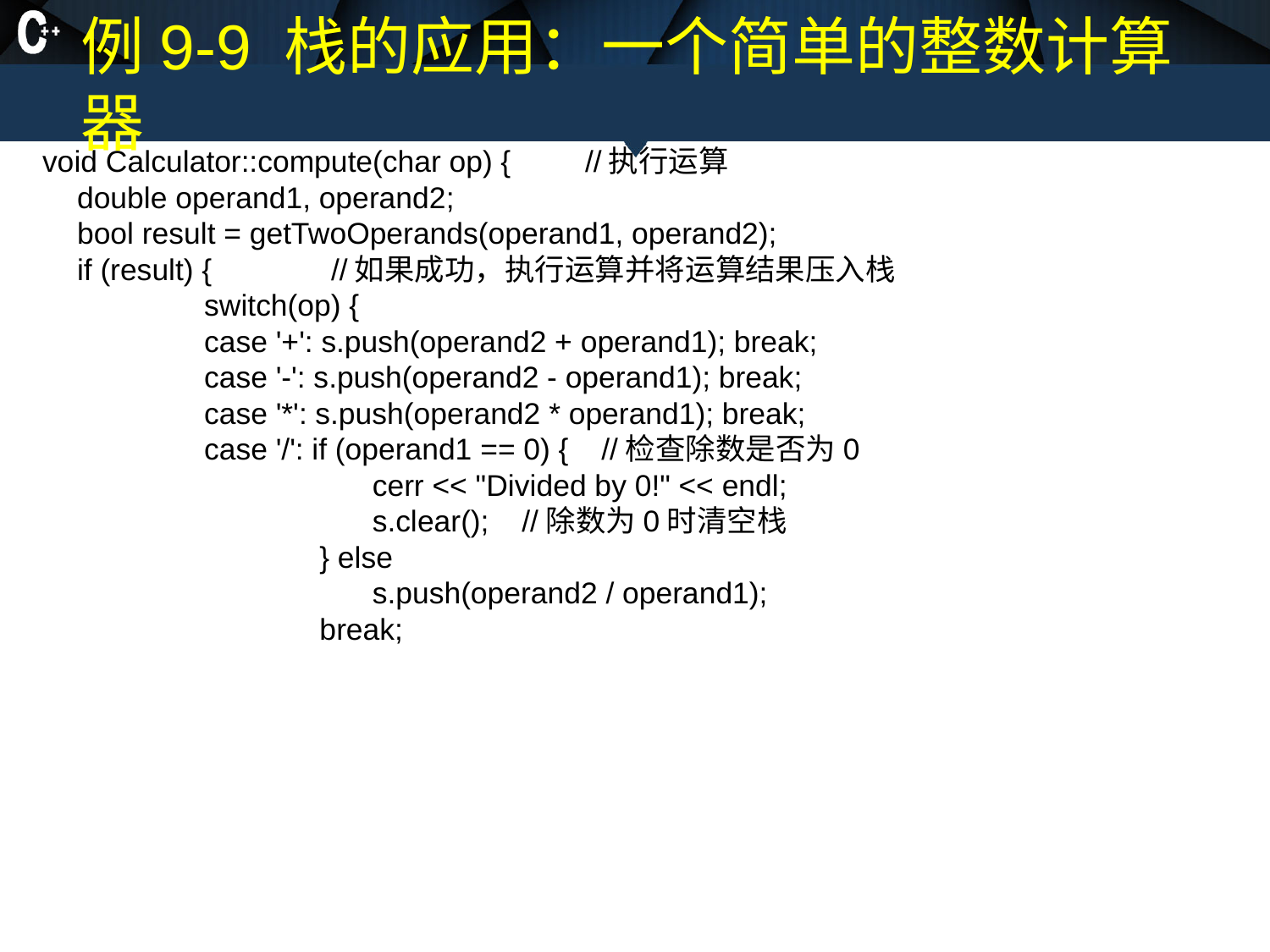

#
例9-9 栈的应用：一个简单的整数计算器
void Calculator::compute(char op) {	//执行运算
	double operand1, operand2;
	bool result = getTwoOperands(operand1, operand2);
	if (result) {	//如果成功，执行运算并将运算结果压入栈
		switch(op) {
		case '+': s.push(operand2 + operand1); break;
		case '-': s.push(operand2 - operand1); break;
		case '*': s.push(operand2 * operand1); break;
		case '/': if (operand1 == 0) {    //检查除数是否为0
			     cerr << "Divided by 0!" << endl;
			     s.clear();    //除数为0时清空栈
		              } else
			     s.push(operand2 / operand1);
		              break;